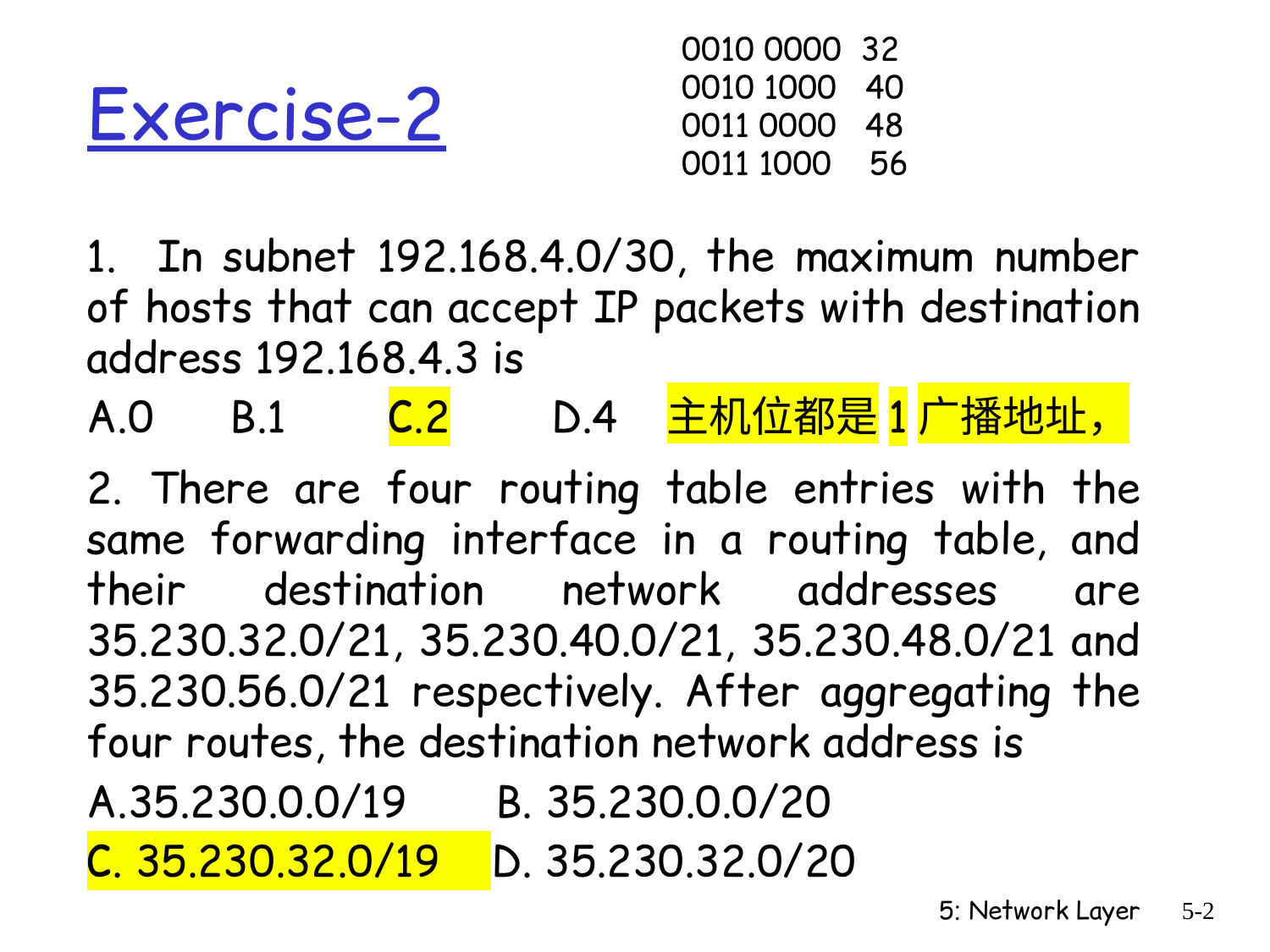

0010 0000  32
0010 1000   40
0011 0000   48
0011 1000    56

# Exercise-2
1.  In subnet 192.168.4.0/30, the maximum number of hosts that can accept IP packets with destination address 192.168.4.3 is
A.0      B.1        C.2        D.4   主机位都是1广播地址，
2. There are four routing table entries with the same forwarding interface in a routing table, and their destination network addresses are 35.230.32.0/21, 35.230.40.0/21, 35.230.48.0/21 and 35.230.56.0/21 respectively. After aggregating the four routes, the destination network address is
A.35.230.0.0/19       B. 35.230.0.0/20
C. 35.230.32.0/19    D. 35.230.32.0/20

5: Network Layer
5-2